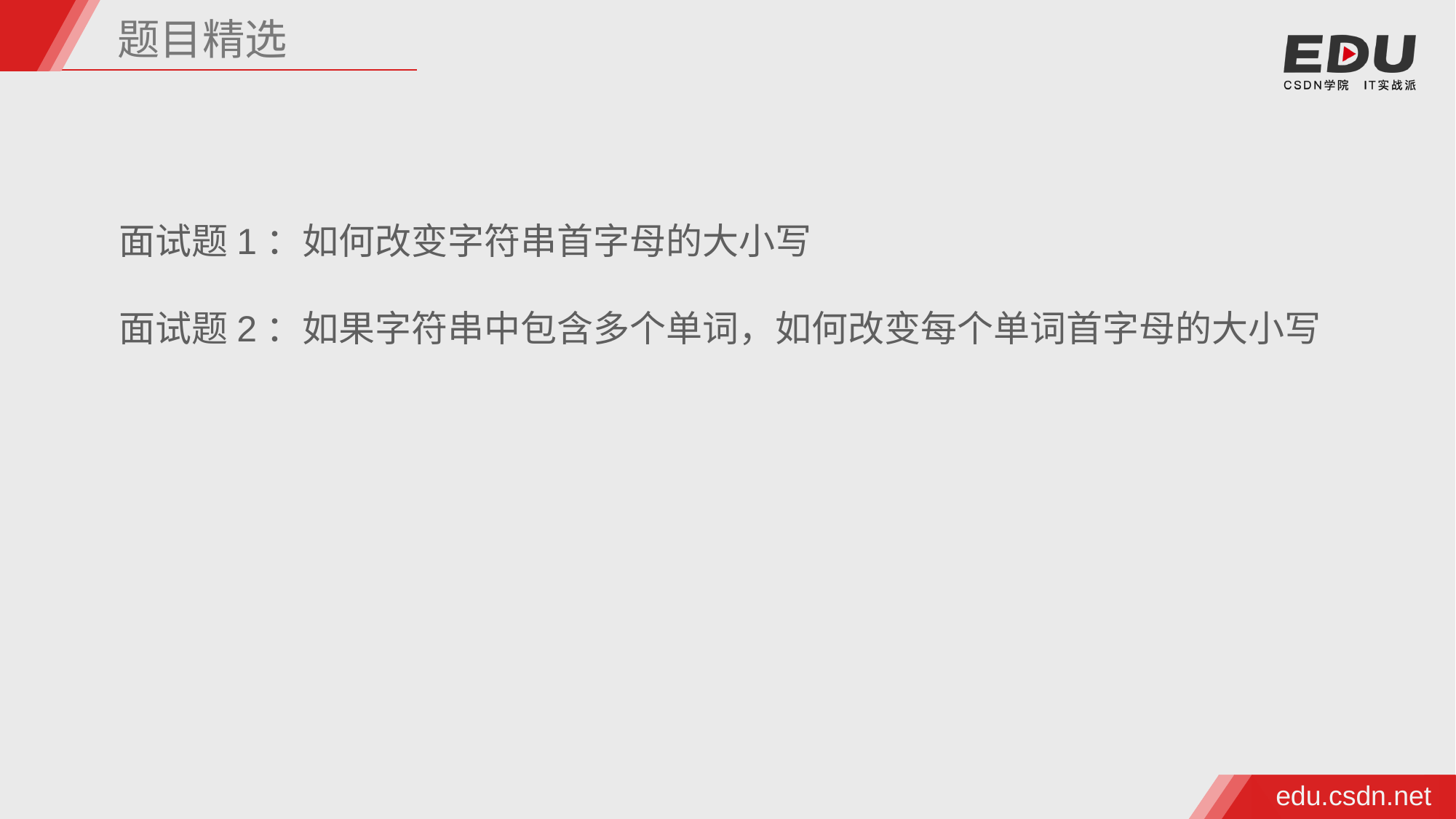

题目精选
面试题1：如何改变字符串首字母的大小写
面试题2：如果字符串中包含多个单词，如何改变每个单词首字母的大小写
edu.csdn.net